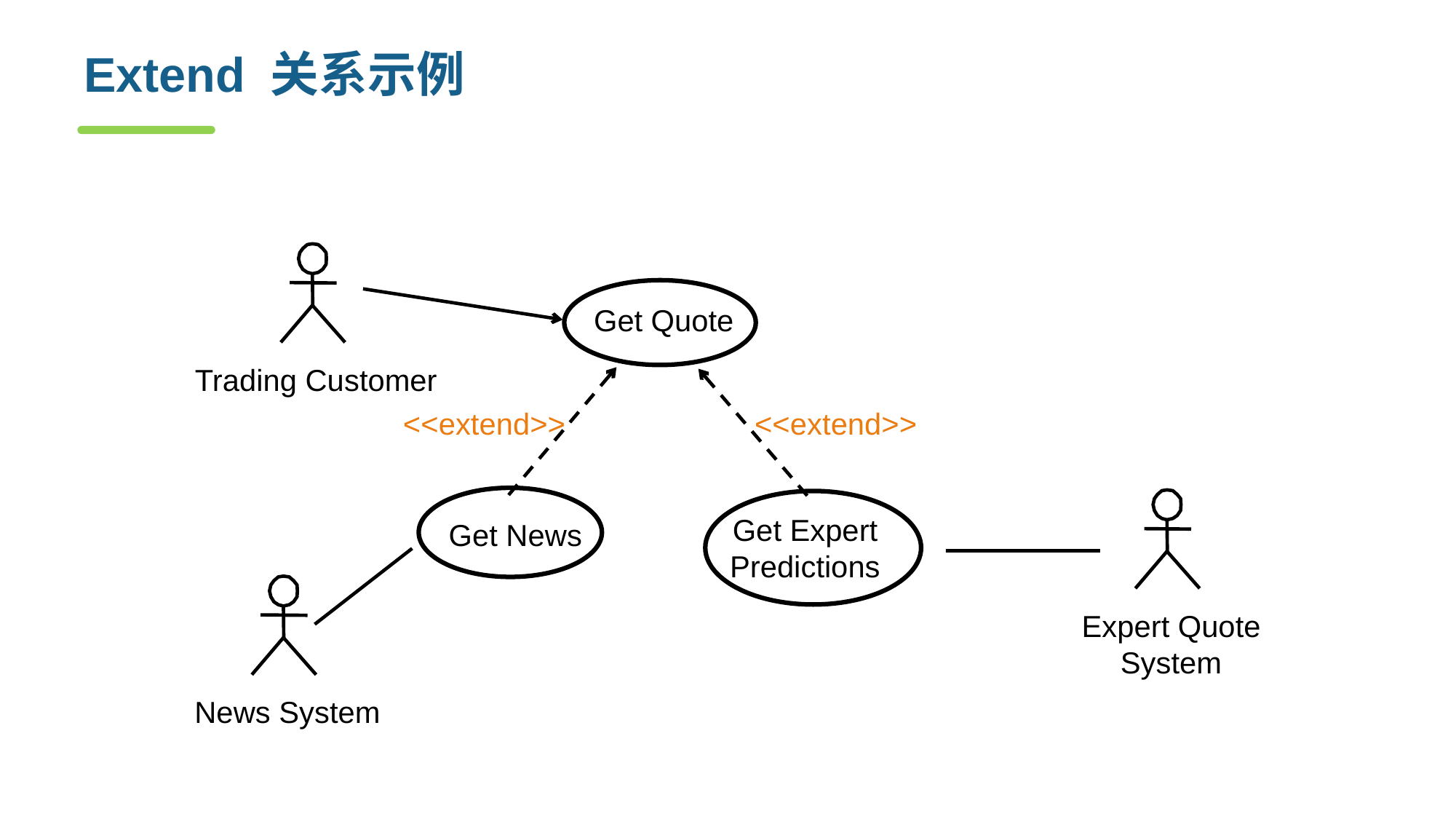

# Extend 关系示例

Trading Customer

Get Quote

<<extend>>
<<extend>>

Get News

Expert Quote
System

Get Expert
Predictions

News System
84